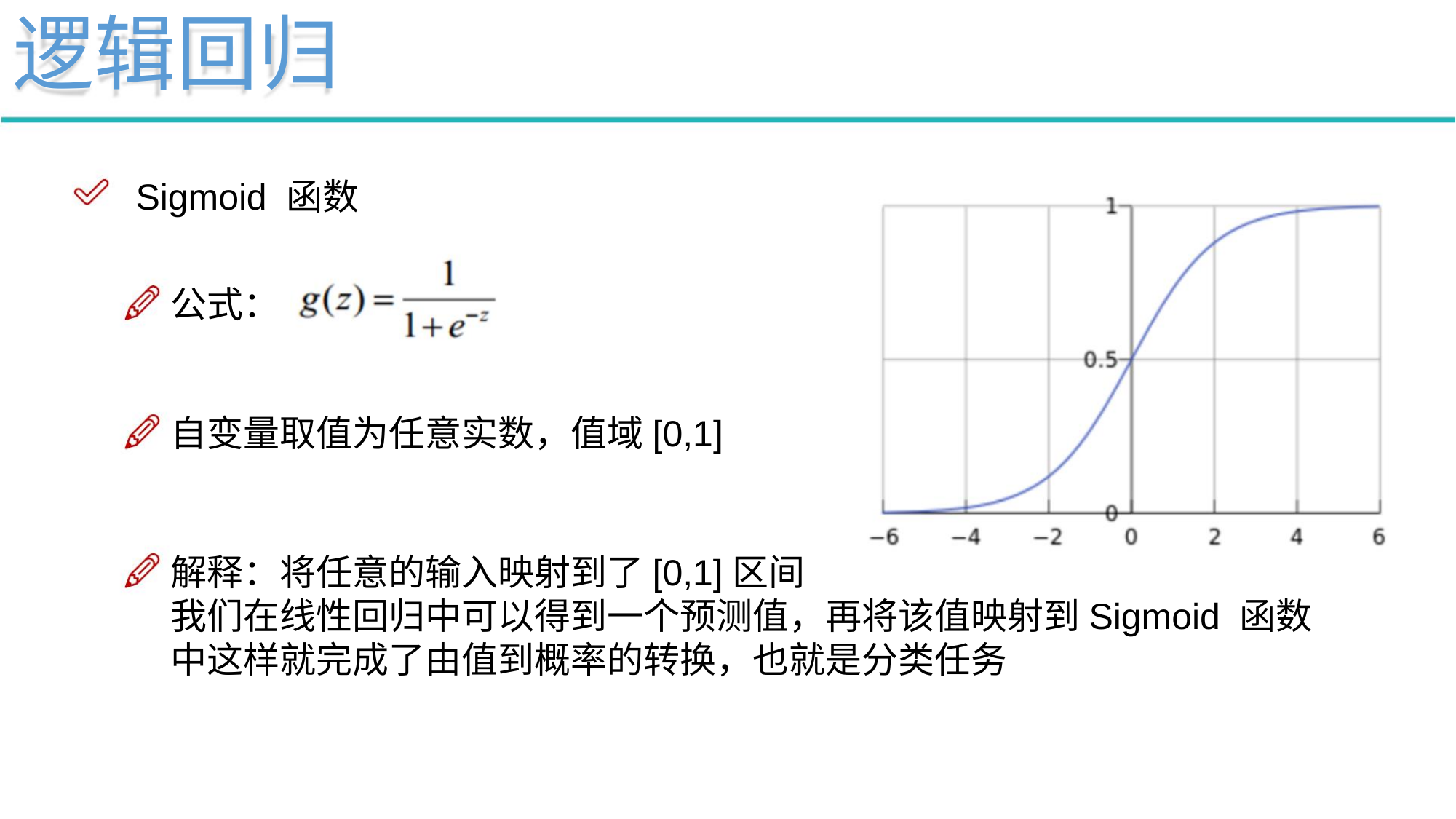

逻辑回归
Sigmoid 函数
公式：
自变量取值为任意实数，值域[0,1]
解释：将任意的输入映射到了[0,1]区间
我们在线性回归中可以得到一个预测值，再将该值映射到Sigmoid 函数
中这样就完成了由值到概率的转换，也就是分类任务